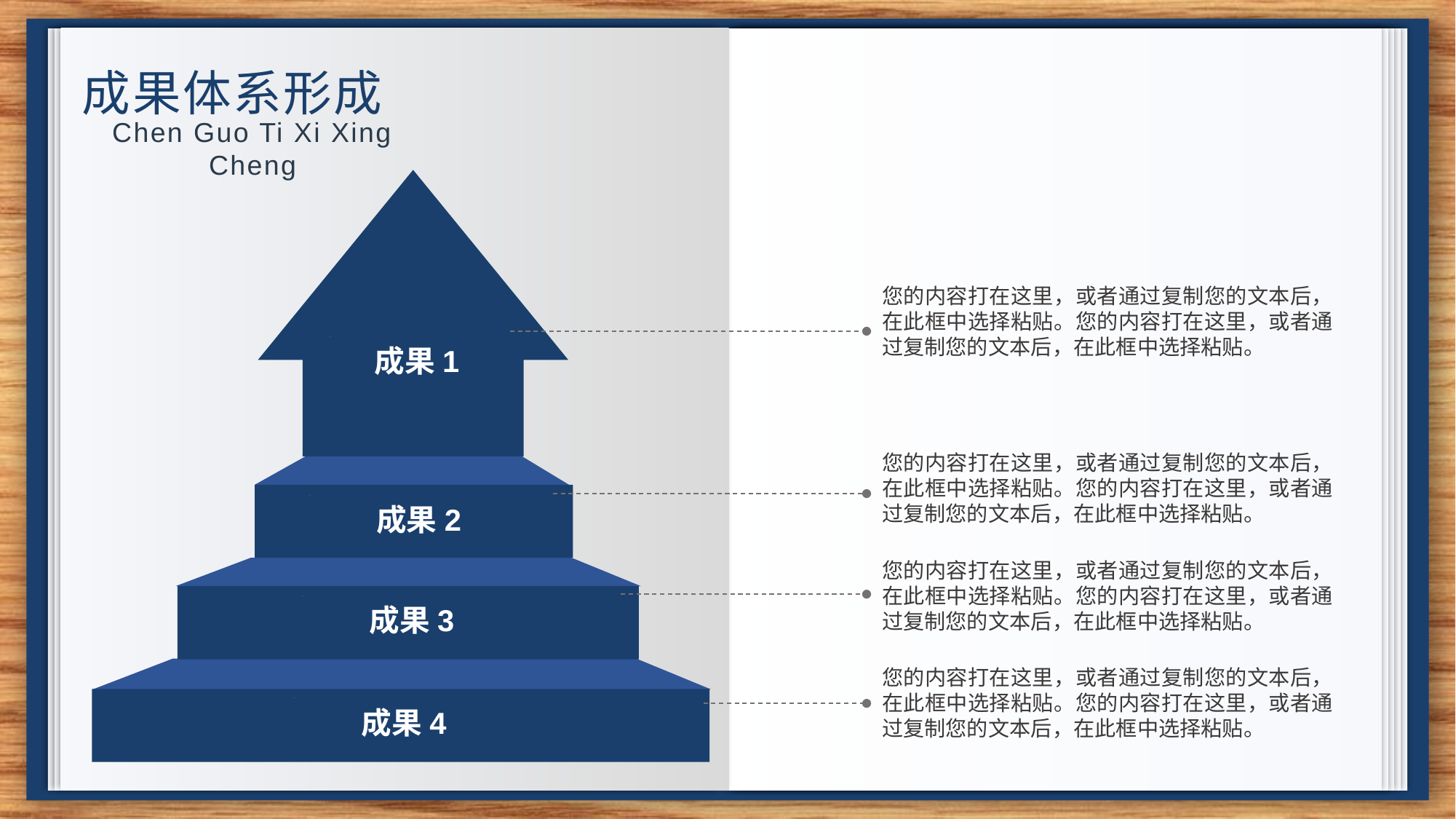

成果体系形成
Chen Guo Ti Xi Xing Cheng

成果1
您的内容打在这里，或者通过复制您的文本后，在此框中选择粘贴。您的内容打在这里，或者通过复制您的文本后，在此框中选择粘贴。
您的内容打在这里，或者通过复制您的文本后，在此框中选择粘贴。您的内容打在这里，或者通过复制您的文本后，在此框中选择粘贴。

成果2
您的内容打在这里，或者通过复制您的文本后，在此框中选择粘贴。您的内容打在这里，或者通过复制您的文本后，在此框中选择粘贴。

成果3

您的内容打在这里，或者通过复制您的文本后，在此框中选择粘贴。您的内容打在这里，或者通过复制您的文本后，在此框中选择粘贴。

成果4